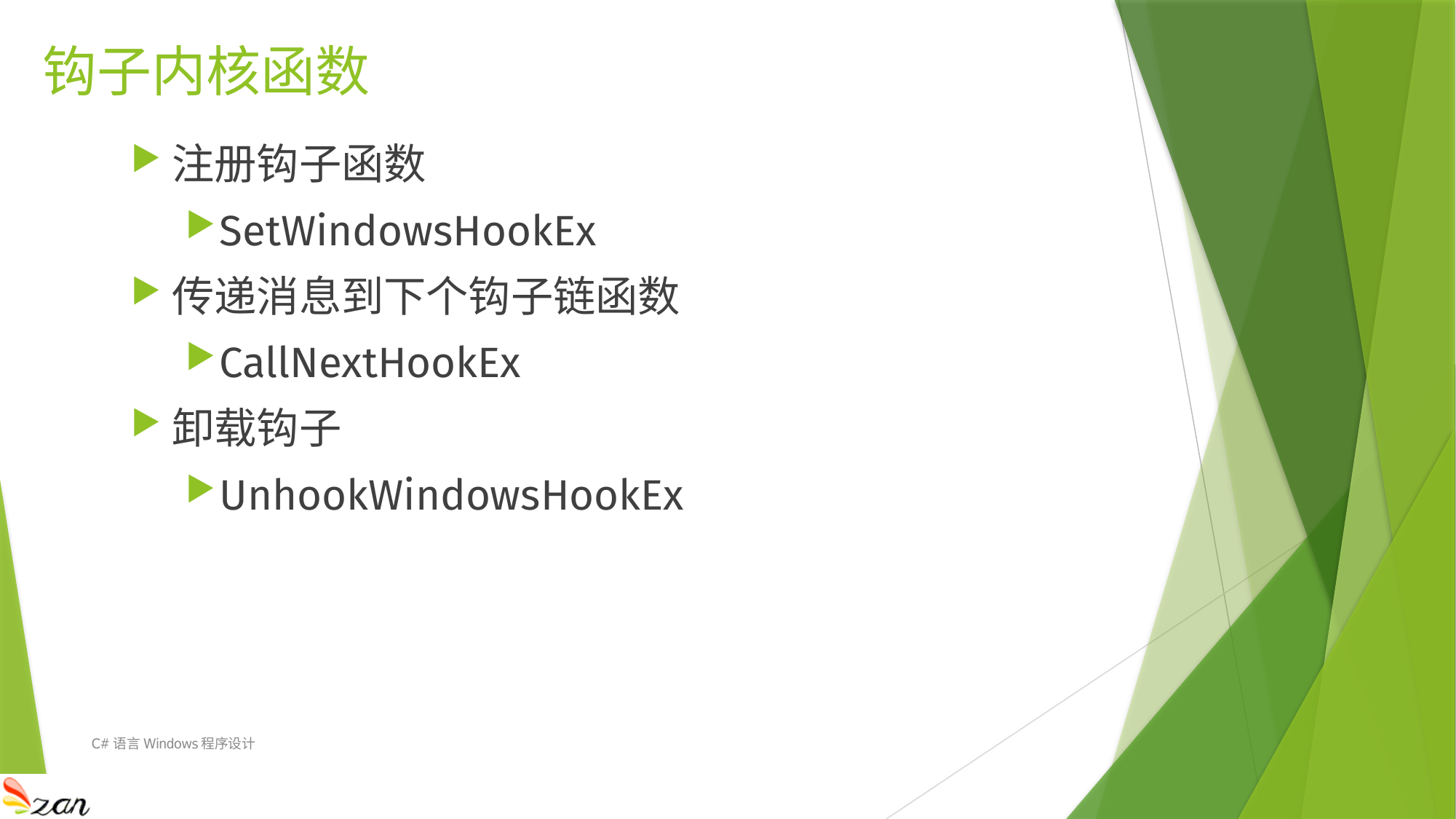

# 钩子内核函数
注册钩子函数
SetWindowsHookEx
传递消息到下个钩子链函数
CallNextHookEx
卸载钩子
UnhookWindowsHookEx
C#语言Windows程序设计